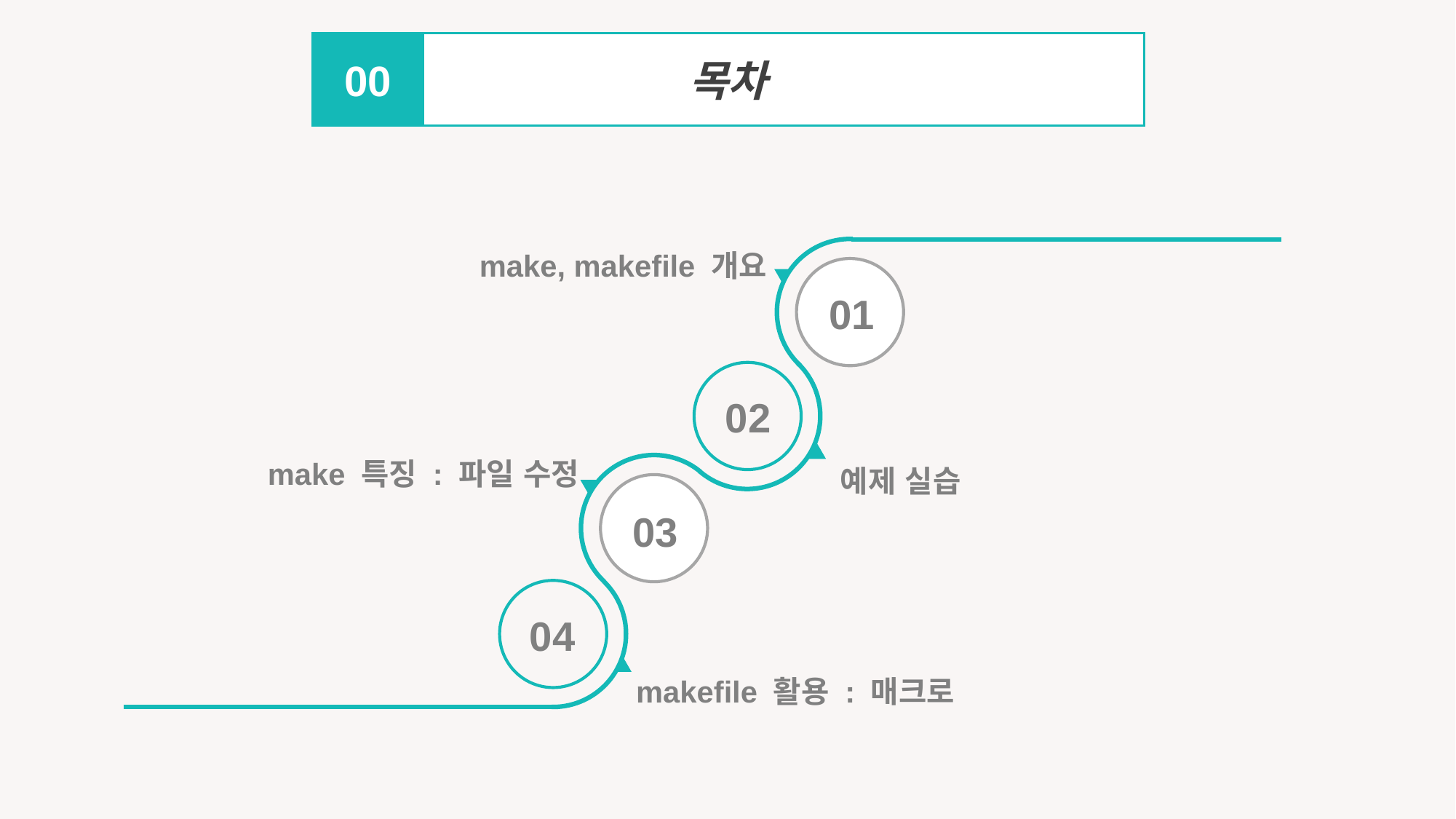

목차
00
make, makefile 개요

01

02
make 특징 : 파일 수정
예제 실습

03

04
makefile 활용 : 매크로